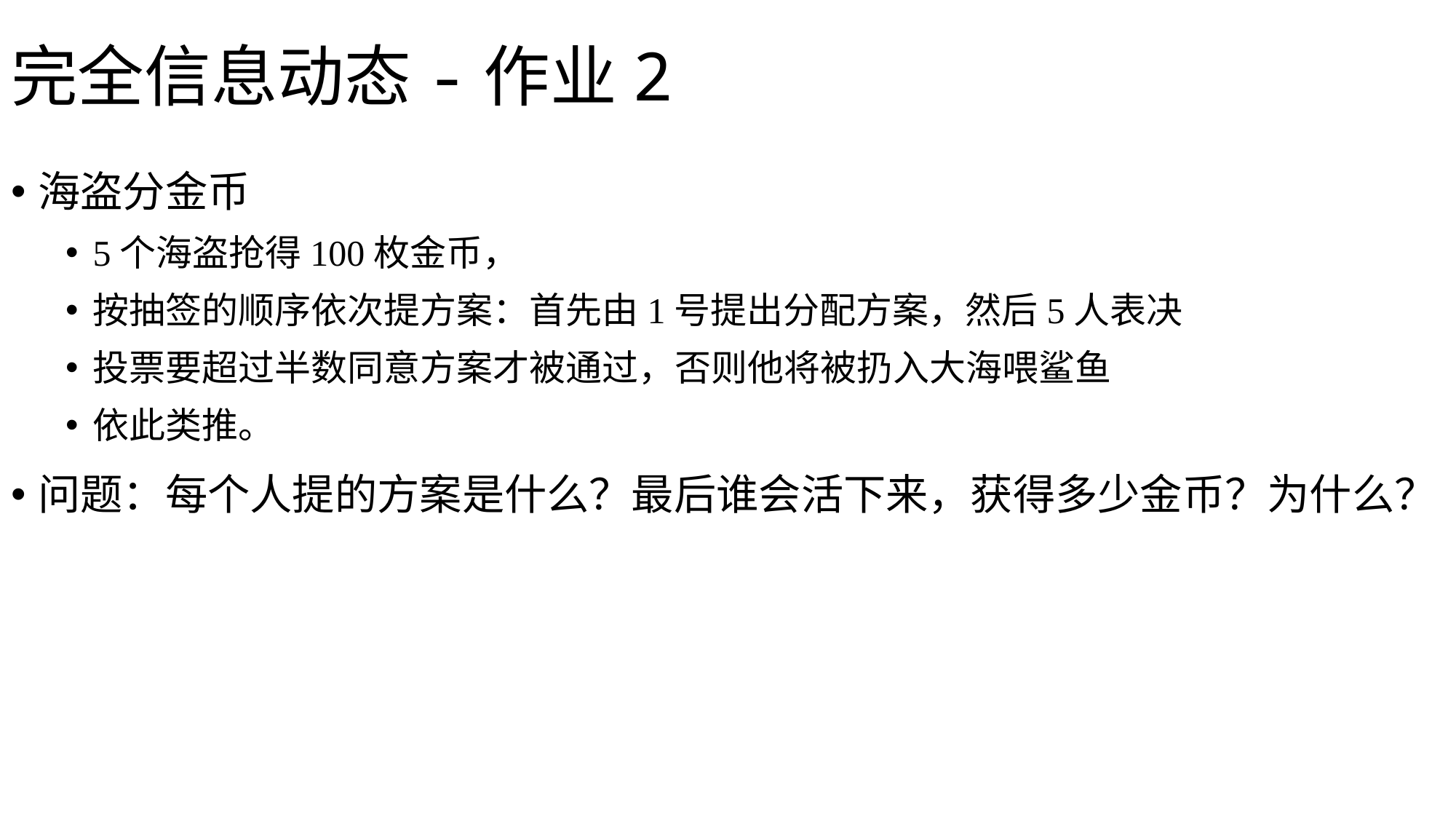

# 完全信息动态-作业2
海盗分金币
5个海盗抢得100枚金币，
按抽签的顺序依次提方案：首先由1号提出分配方案，然后5人表决
投票要超过半数同意方案才被通过，否则他将被扔入大海喂鲨鱼
依此类推。
问题：每个人提的方案是什么？最后谁会活下来，获得多少金币？为什么？